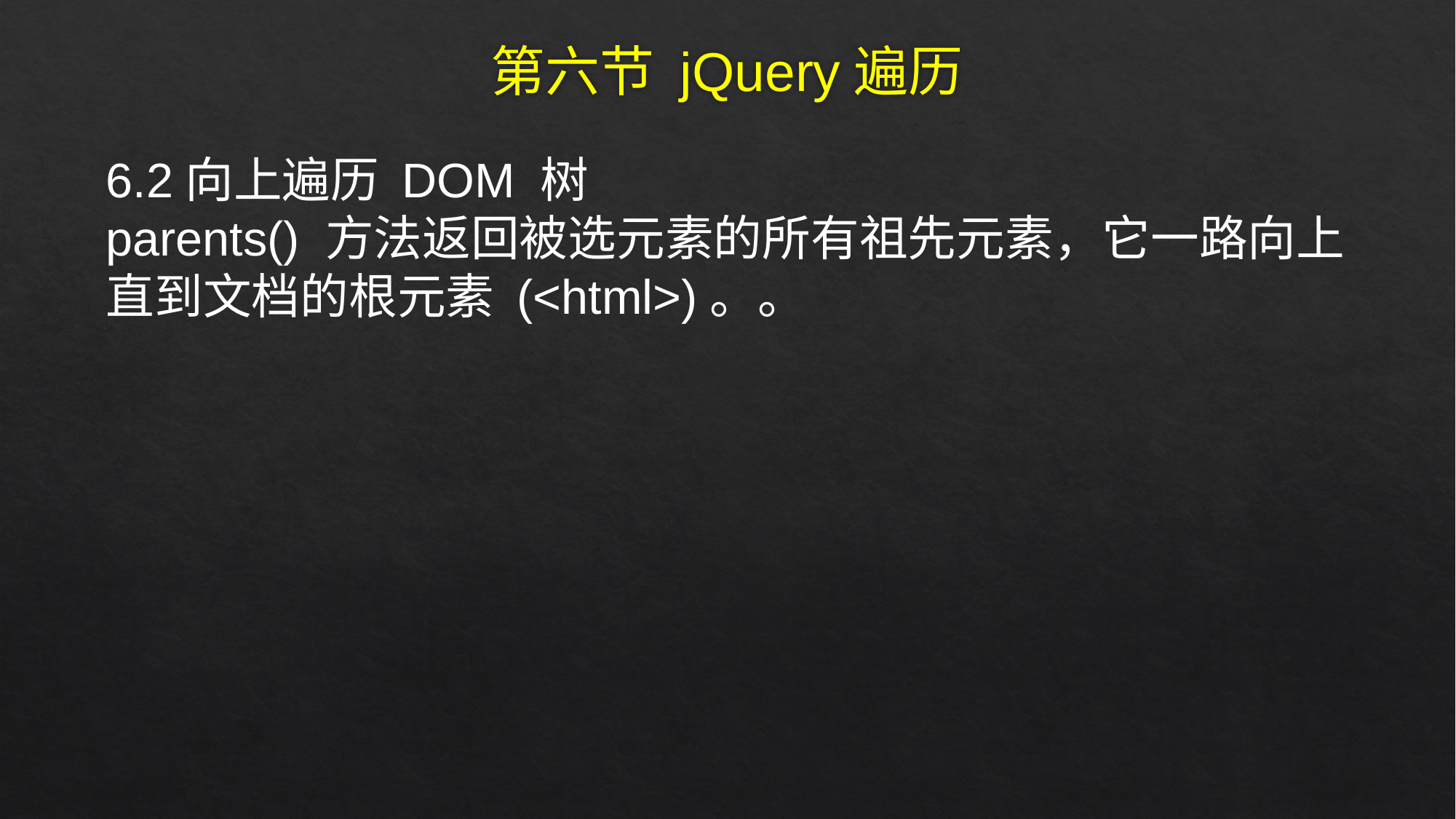

# 第六节 jQuery遍历
6.2向上遍历 DOM 树
parents() 方法返回被选元素的所有祖先元素，它一路向上
直到文档的根元素 (<html>)。。